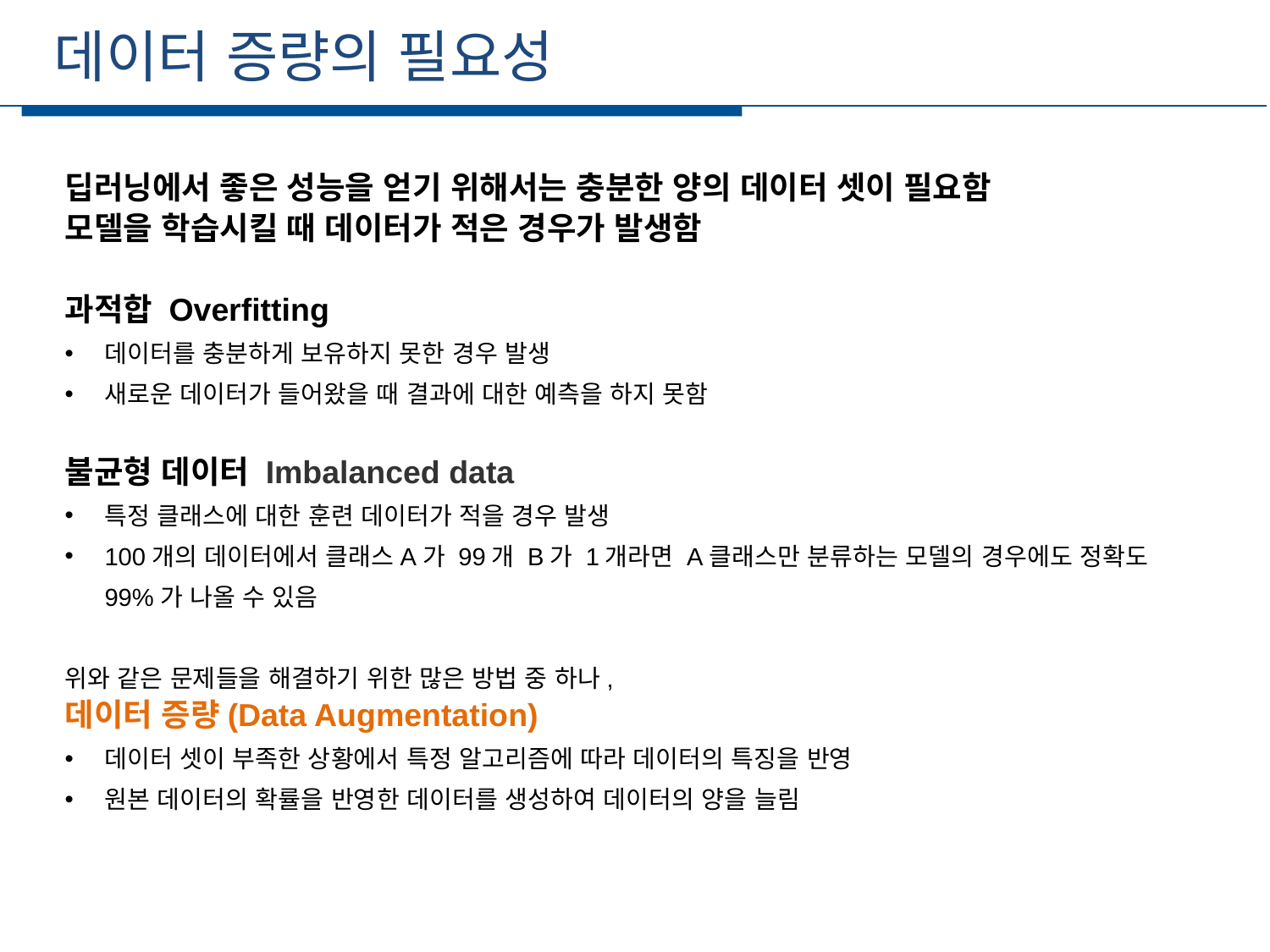

데이터 증량의 필요성

딥러닝에서 좋은 성능을 얻기 위해서는 충분한 양의 데이터 셋이 필요함
모델을 학습시킬 때 데이터가 적은 경우가 발생함

과적합 Overfitting
데이터를 충분하게 보유하지 못한 경우 발생
새로운 데이터가 들어왔을 때 결과에 대한 예측을 하지 못함

불균형 데이터 Imbalanced data
특정 클래스에 대한 훈련 데이터가 적을 경우 발생
100개의 데이터에서 클래스A가 99개 B가 1개라면 A클래스만 분류하는 모델의 경우에도 정확도 99%가 나올 수 있음

위와 같은 문제들을 해결하기 위한 많은 방법 중 하나,
데이터 증량(Data Augmentation)
데이터 셋이 부족한 상황에서 특정 알고리즘에 따라 데이터의 특징을 반영
원본 데이터의 확률을 반영한 데이터를 생성하여 데이터의 양을 늘림